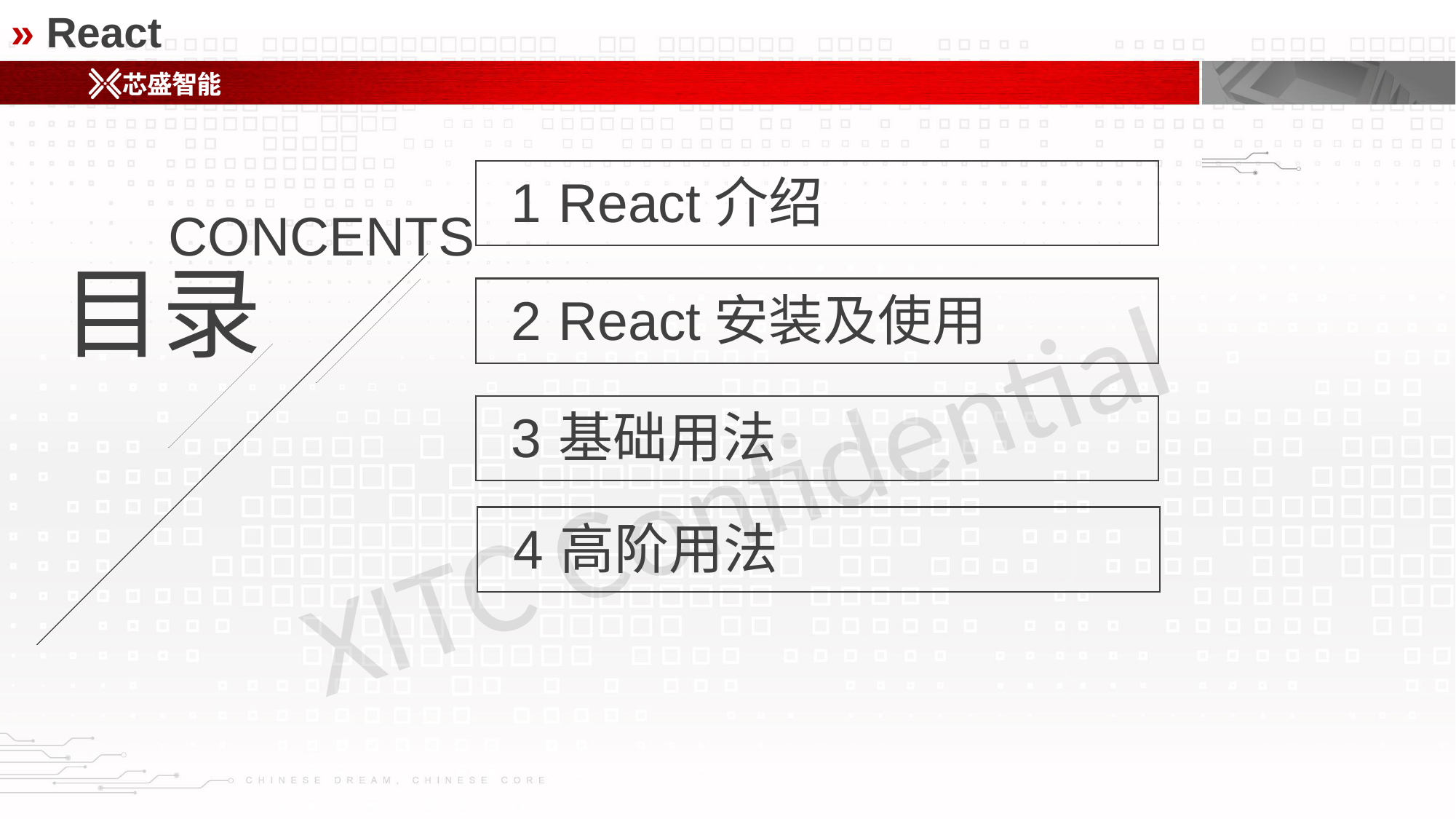

» React

1
React介绍
CONCENTS
目录

2
React安装及使用

3
基础用法

4
高阶用法